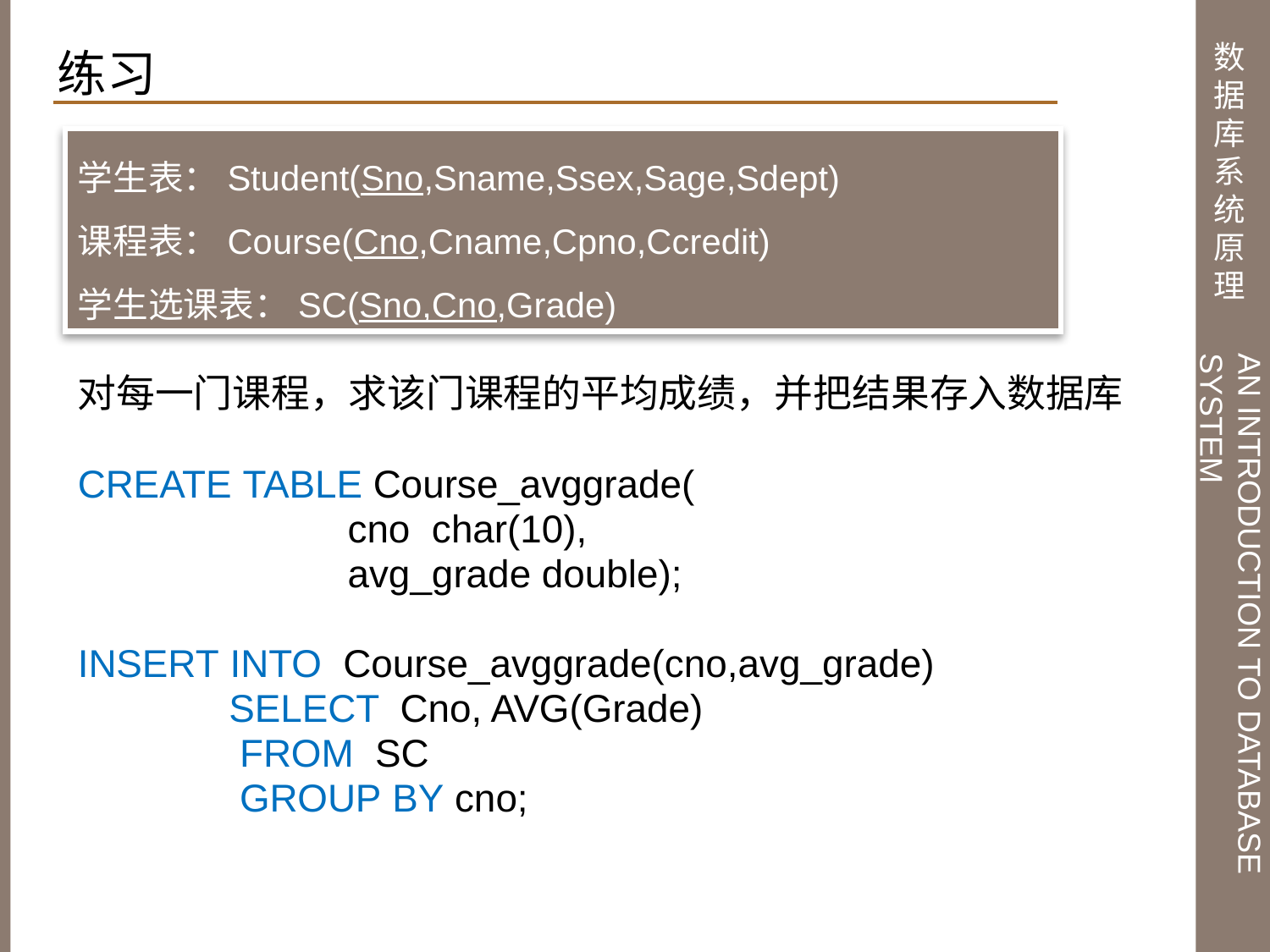

练习
学生表：Student(Sno,Sname,Ssex,Sage,Sdept)
课程表：Course(Cno,Cname,Cpno,Ccredit)
学生选课表：SC(Sno,Cno,Grade)
对每一门课程，求该门课程的平均成绩，并把结果存入数据库

CREATE TABLE Course_avggrade(
                         cno  char(10),
                         avg_grade double);

INSERT INTO  Course_avggrade(cno,avg_grade)
              SELECT  Cno, AVG(Grade)
               FROM  SC
               GROUP BY cno;